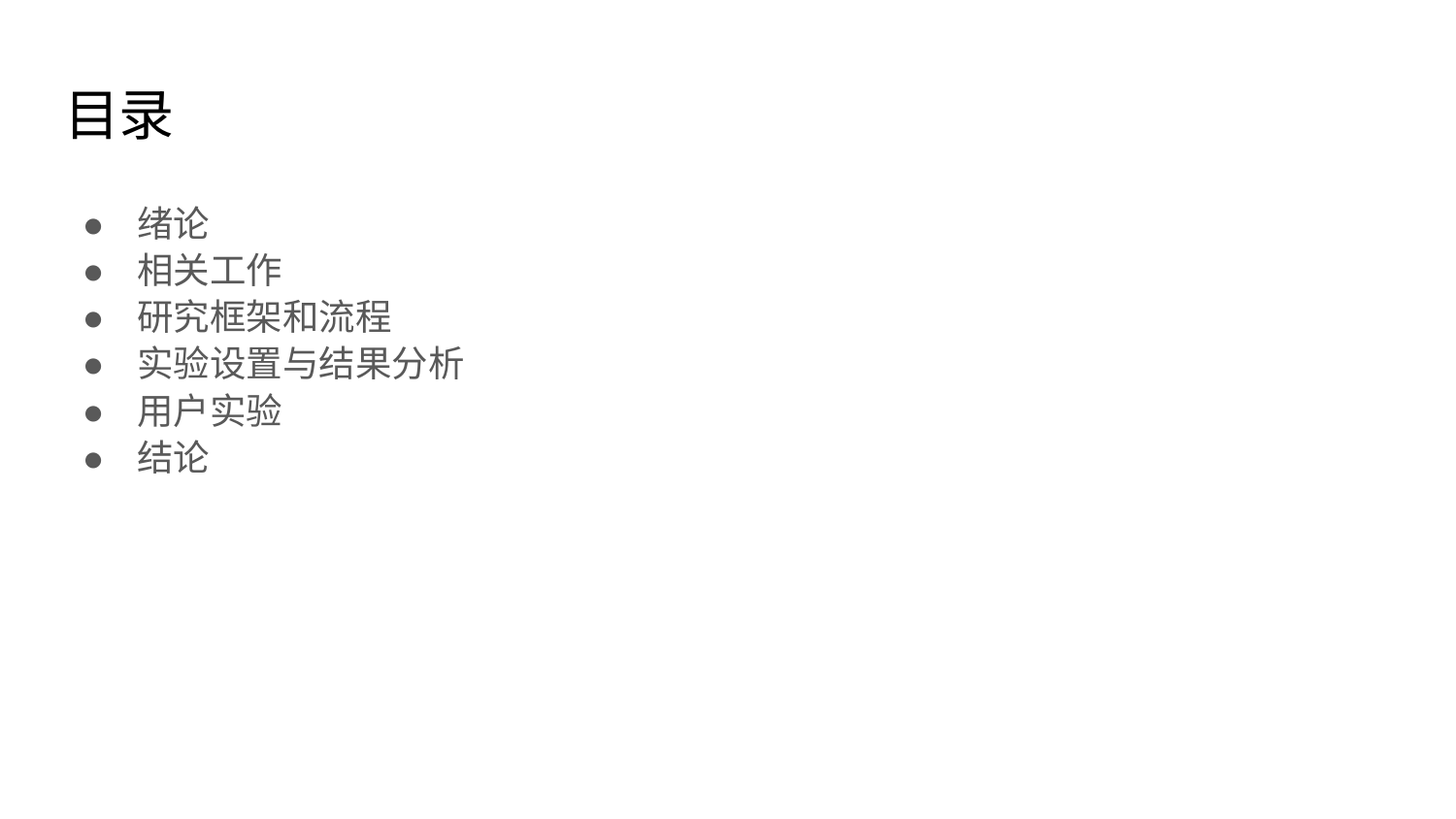

# 目录
绪论
相关工作
研究框架和流程
实验设置与结果分析
用户实验
结论